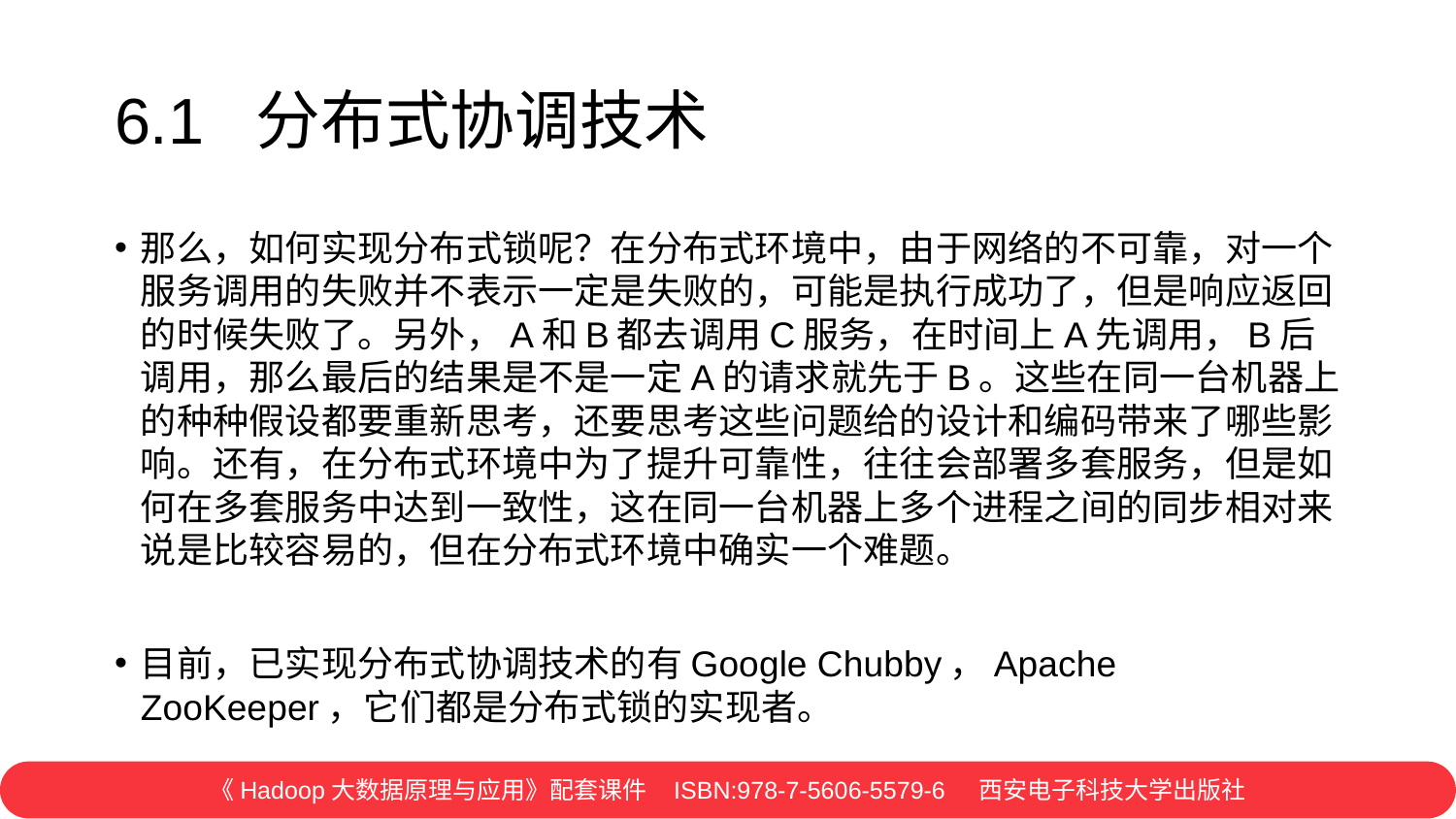

# 6.1  分布式协调技术
那么，如何实现分布式锁呢？在分布式环境中，由于网络的不可靠，对一个服务调用的失败并不表示一定是失败的，可能是执行成功了，但是响应返回的时候失败了。另外，A和B都去调用C服务，在时间上A先调用，B后调用，那么最后的结果是不是一定A的请求就先于B。这些在同一台机器上的种种假设都要重新思考，还要思考这些问题给的设计和编码带来了哪些影响。还有，在分布式环境中为了提升可靠性，往往会部署多套服务，但是如何在多套服务中达到一致性，这在同一台机器上多个进程之间的同步相对来说是比较容易的，但在分布式环境中确实一个难题。

目前，已实现分布式协调技术的有Google Chubby，Apache ZooKeeper，它们都是分布式锁的实现者。